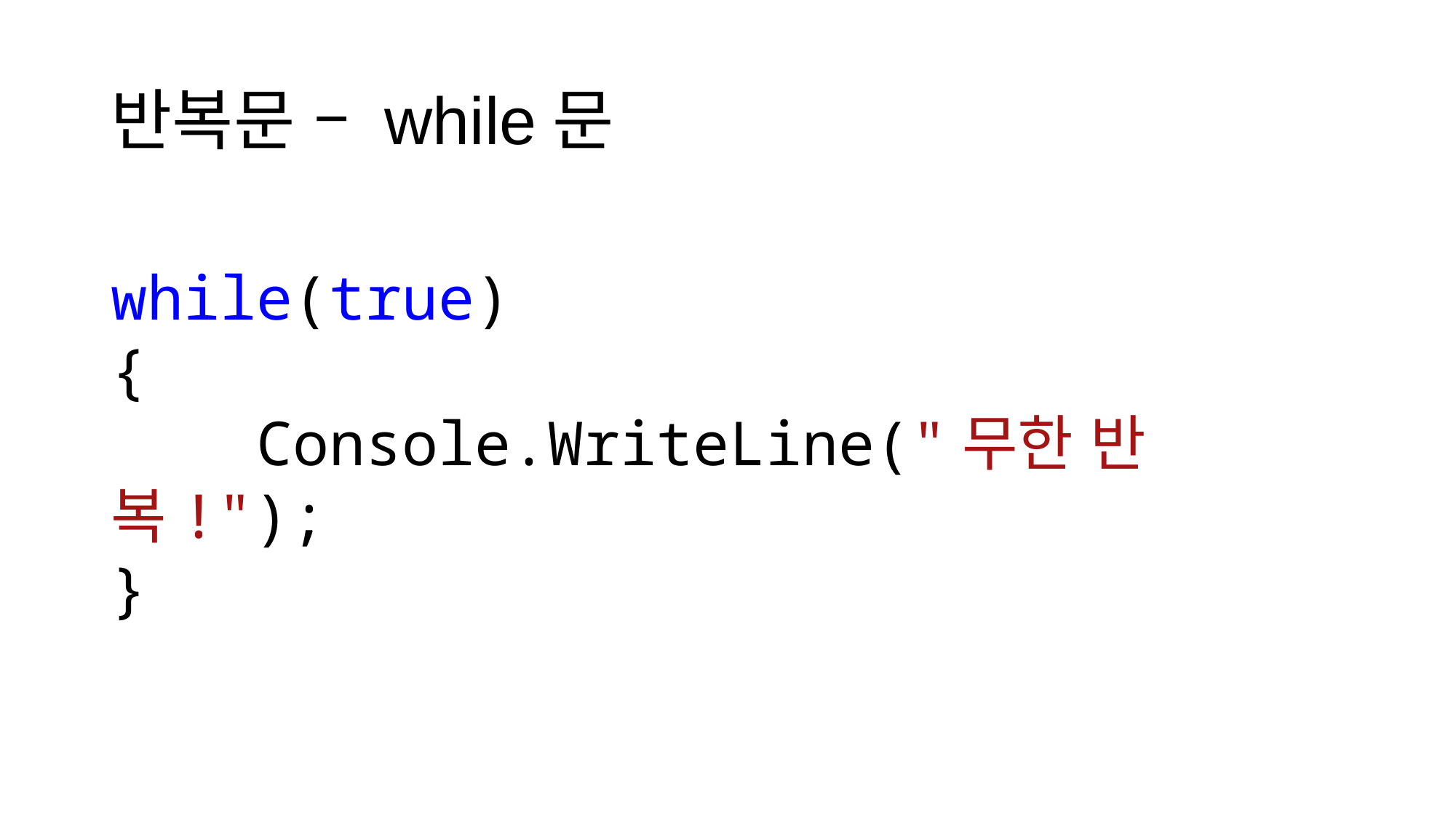

# 반복문 – while문
while(true)
{
    Console.WriteLine("무한 반복!");
}

출처: http://blog.eairship.kr/129?category=442691 [누구나가 다 이해할 수 있는 프로그래밍 첫걸음]